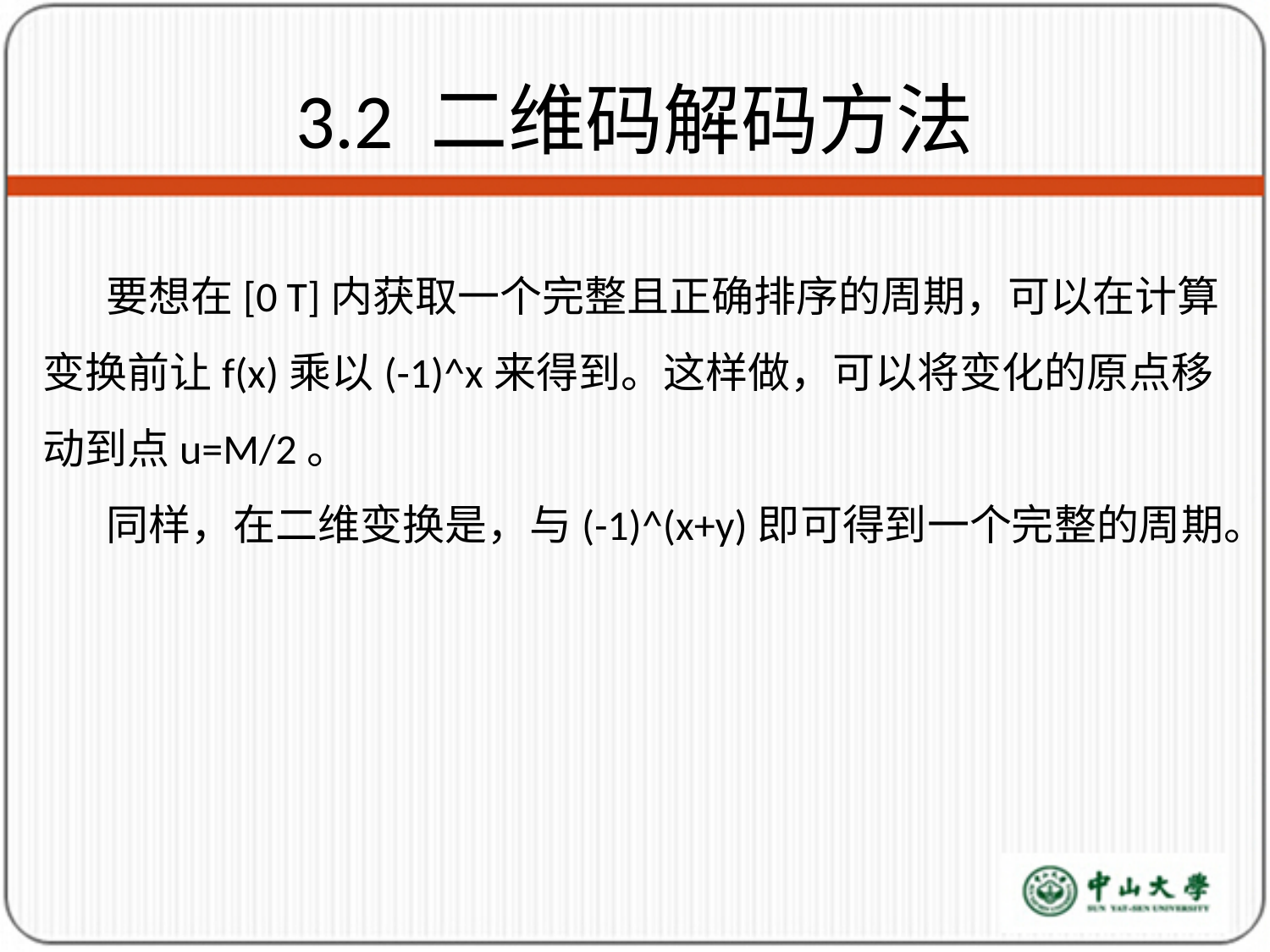

# 3.2 二维码解码方法
要想在[0 T]内获取一个完整且正确排序的周期，可以在计算变换前让f(x)乘以(-1)^x来得到。这样做，可以将变化的原点移动到点u=M/2。
同样，在二维变换是，与(-1)^(x+y)即可得到一个完整的周期。